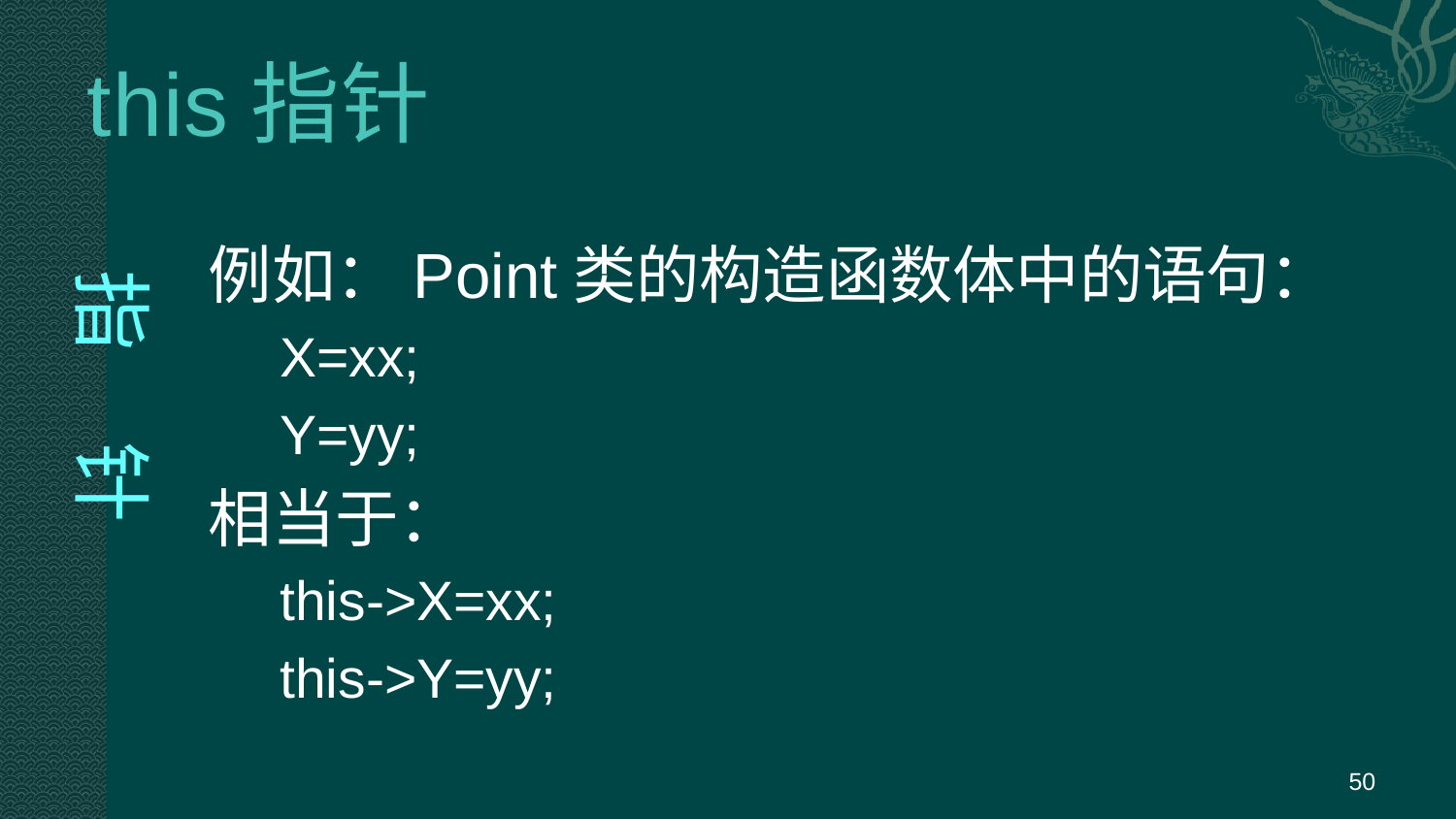

# this指针
    指     针
例如：Point类的构造函数体中的语句：
X=xx;
Y=yy;
相当于：
this->X=xx;
this->Y=yy;

50